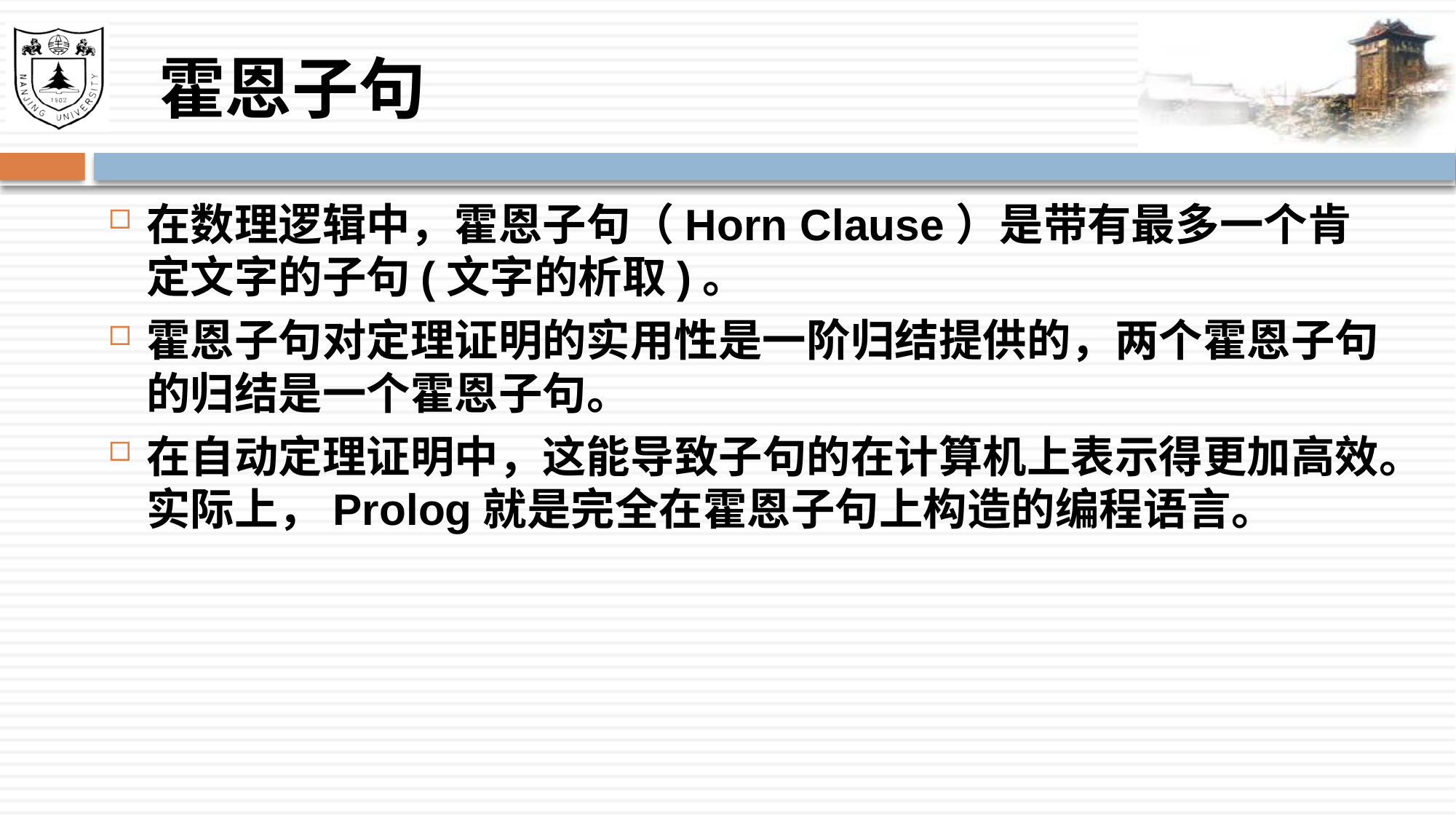

# 霍恩子句
在数理逻辑中，霍恩子句（Horn Clause）是带有最多一个肯定文字的子句(文字的析取)。
霍恩子句对定理证明的实用性是一阶归结提供的，两个霍恩子句的归结是一个霍恩子句。
在自动定理证明中，这能导致子句的在计算机上表示得更加高效。实际上，Prolog就是完全在霍恩子句上构造的编程语言。